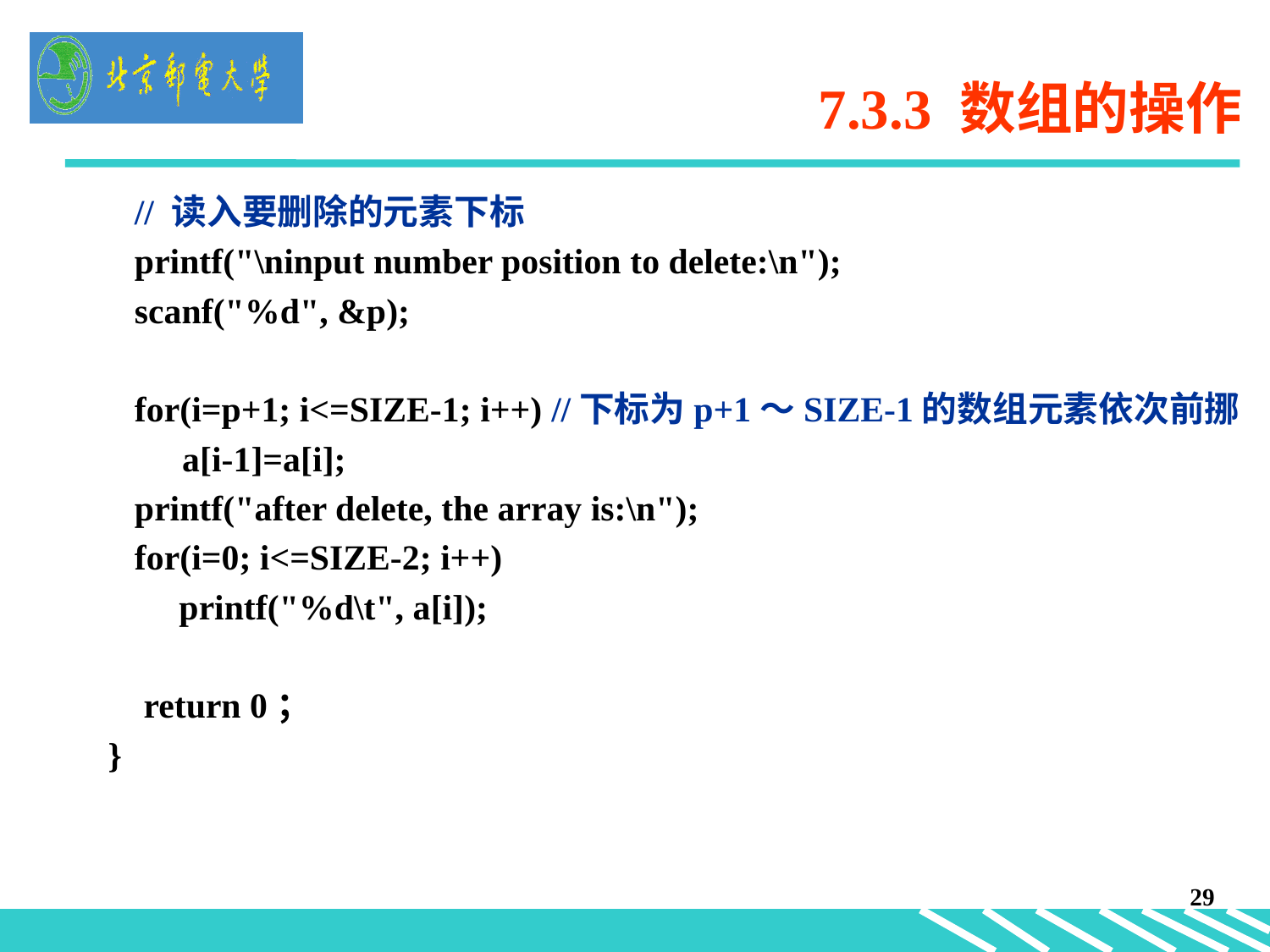

# 7.3.3 数组的操作
   // 读入要删除的元素下标
   printf("\ninput number position to delete:\n");
   scanf("%d", &p);

   for(i=p+1; i<=SIZE-1; i++) //下标为p+1～SIZE-1的数组元素依次前挪
	   a[i-1]=a[i];
   printf("after delete, the array is:\n");
   for(i=0; i<=SIZE-2; i++)
        printf("%d\t", a[i]);

    return 0；
}
29